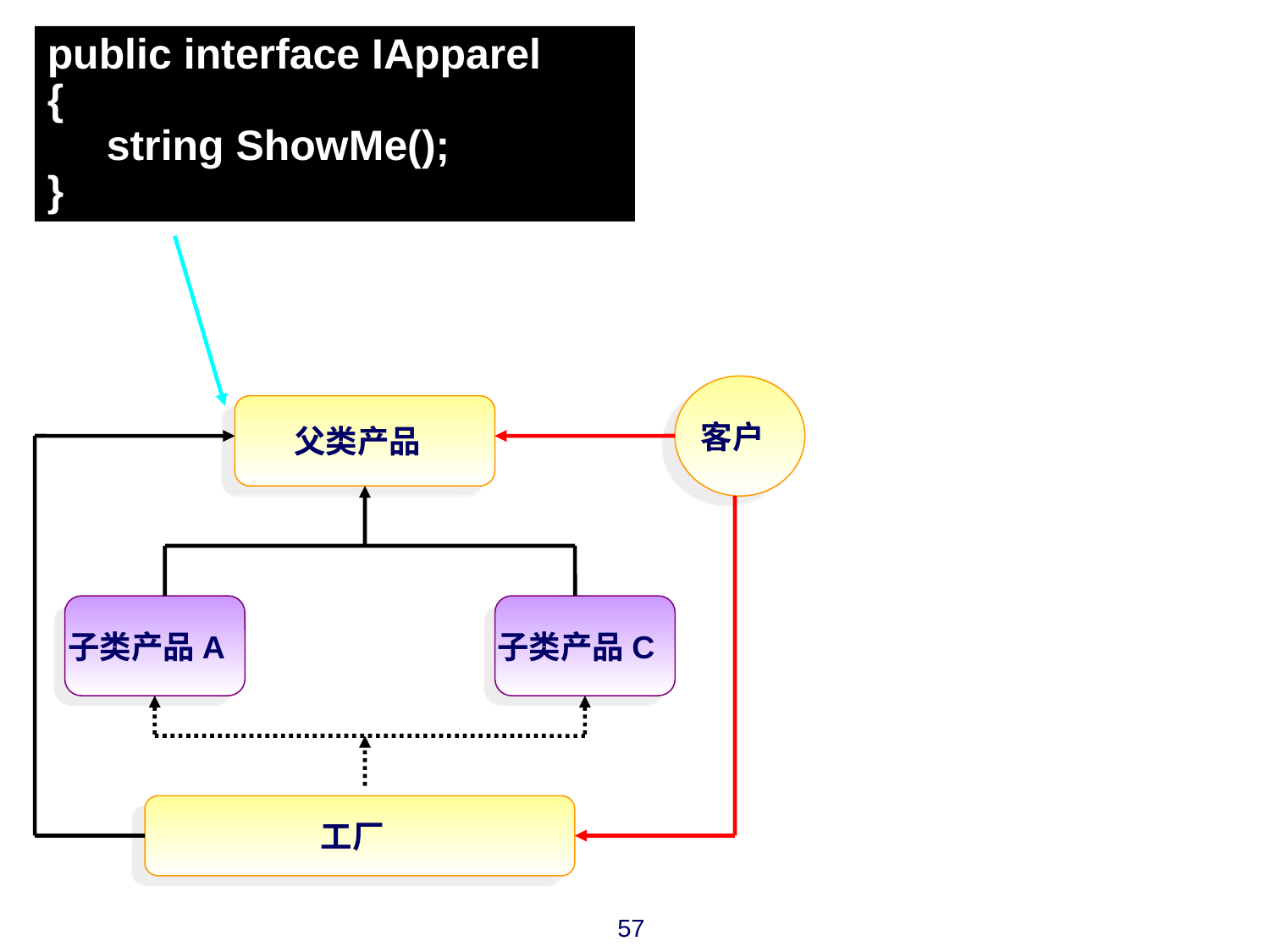

public interface IApparel
{
     string ShowMe();
}

客户
父类产品

子类产品A
子类产品C

工厂

57